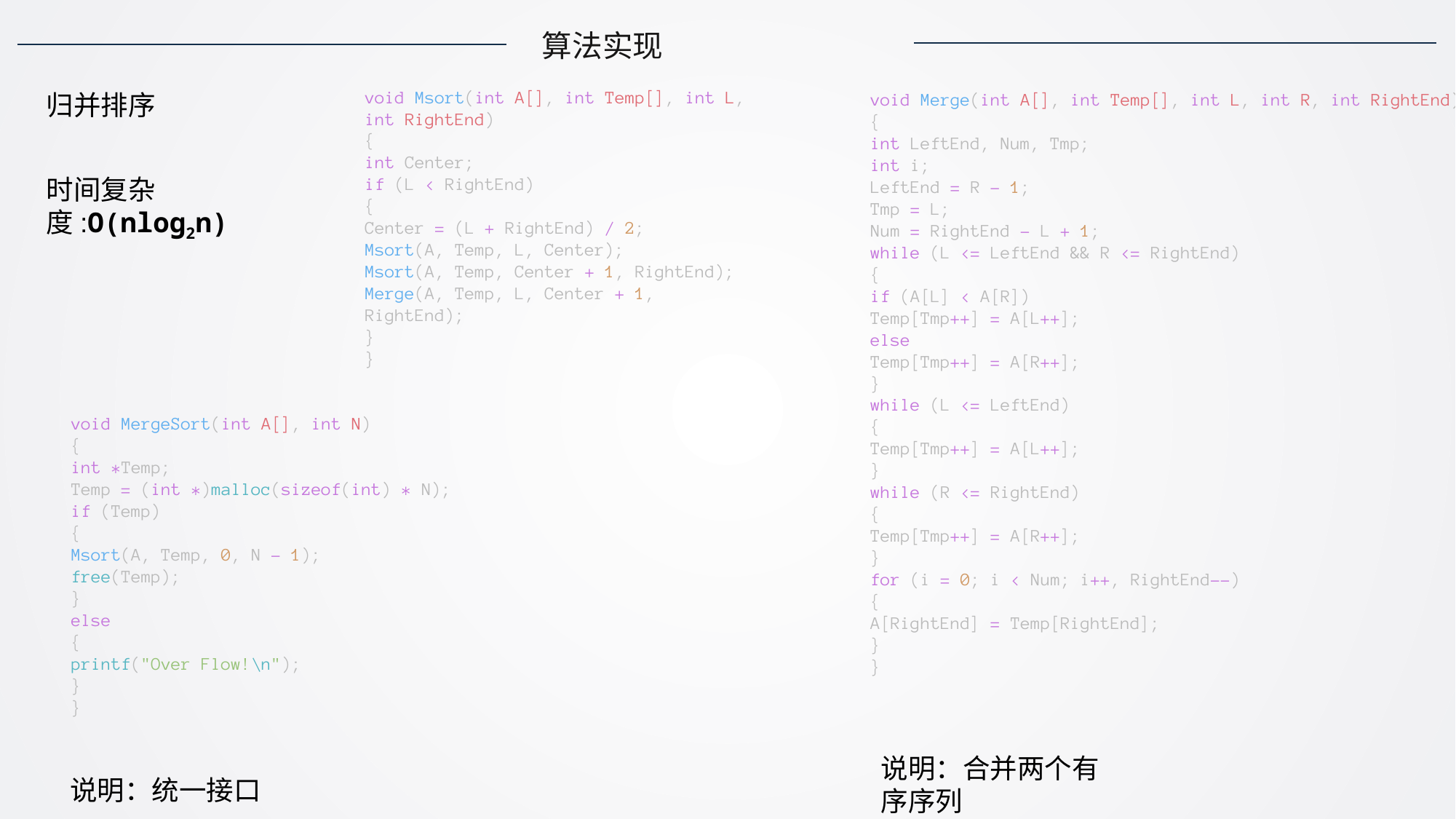

算法实现

void Msort(int A[], int Temp[], int L, int RightEnd)
{
int Center;
if (L < RightEnd)
{
Center = (L + RightEnd) / 2;
Msort(A, Temp, L, Center);
Msort(A, Temp, Center + 1, RightEnd);
Merge(A, Temp, L, Center + 1, RightEnd);
}
}

归并排序
void Merge(int A[], int Temp[], int L, int R, int RightEnd)
{
int LeftEnd, Num, Tmp;
int i;
LeftEnd = R - 1;
Tmp = L;
Num = RightEnd - L + 1;
while (L <= LeftEnd && R <= RightEnd)
{
if (A[L] < A[R])
Temp[Tmp++] = A[L++];
else
Temp[Tmp++] = A[R++];
}
while (L <= LeftEnd)
{
Temp[Tmp++] = A[L++];
}
while (R <= RightEnd)
{
Temp[Tmp++] = A[R++];
}
for (i = 0; i < Num; i++, RightEnd--)
{
A[RightEnd] = Temp[RightEnd];
}
}

时间复杂度:O(nlog2n)
void MergeSort(int A[], int N)
{
int *Temp;
Temp = (int *)malloc(sizeof(int) * N);
if (Temp)
{
Msort(A, Temp, 0, N - 1);
free(Temp);
}
else
{
printf("Over Flow!\n");
}
}
说明：合并两个有序序列
说明：统一接口